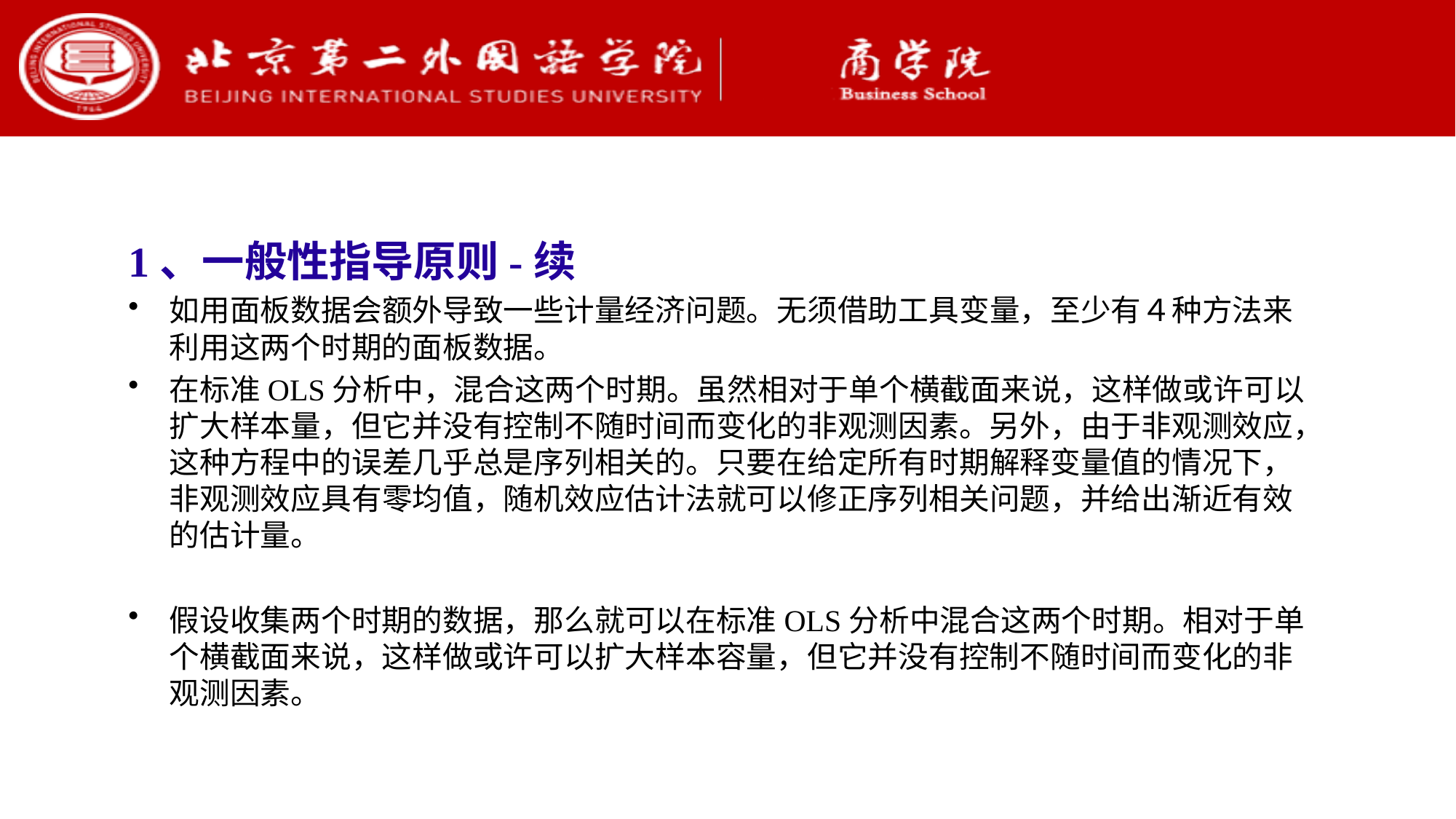

1、一般性指导原则-续
如用面板数据会额外导致一些计量经济问题。无须借助工具变量，至少有４种方法来利用这两个时期的面板数据。
在标准OLS分析中，混合这两个时期。虽然相对于单个横截面来说，这样做或许可以扩大样本量，但它并没有控制不随时间而变化的非观测因素。另外，由于非观测效应，这种方程中的误差几乎总是序列相关的。只要在给定所有时期解释变量值的情况下，非观测效应具有零均值，随机效应估计法就可以修正序列相关问题，并给出渐近有效的估计量。

假设收集两个时期的数据，那么就可以在标准OLS分析中混合这两个时期。相对于单个横截面来说，这样做或许可以扩大样本容量，但它并没有控制不随时间而变化的非观测因素。